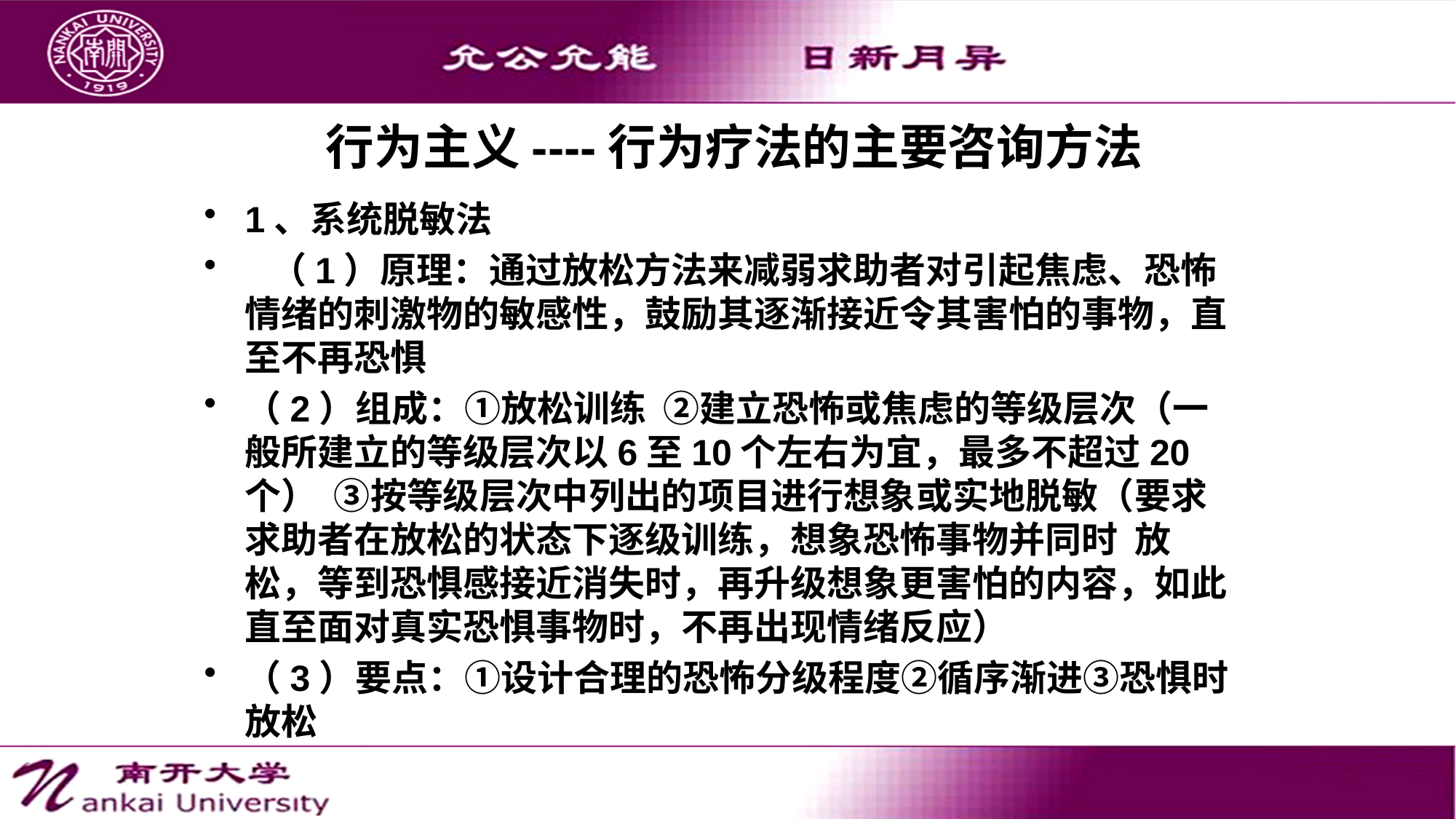

# 行为主义----行为疗法的主要咨询方法

1、系统脱敏法
  （1）原理：通过放松方法来减弱求助者对引起焦虑、恐怖情绪的刺激物的敏感性，鼓励其逐渐接近令其害怕的事物，直至不再恐惧
（2）组成：①放松训练  ②建立恐怖或焦虑的等级层次（一般所建立的等级层次以6至10个左右为宜，最多不超过20个）  ③按等级层次中列出的项目进行想象或实地脱敏（要求求助者在放松的状态下逐级训练，想象恐怖事物并同时  放松，等到恐惧感接近消失时，再升级想象更害怕的内容，如此直至面对真实恐惧事物时，不再出现情绪反应）
（3）要点：①设计合理的恐怖分级程度②循序渐进③恐惧时放松